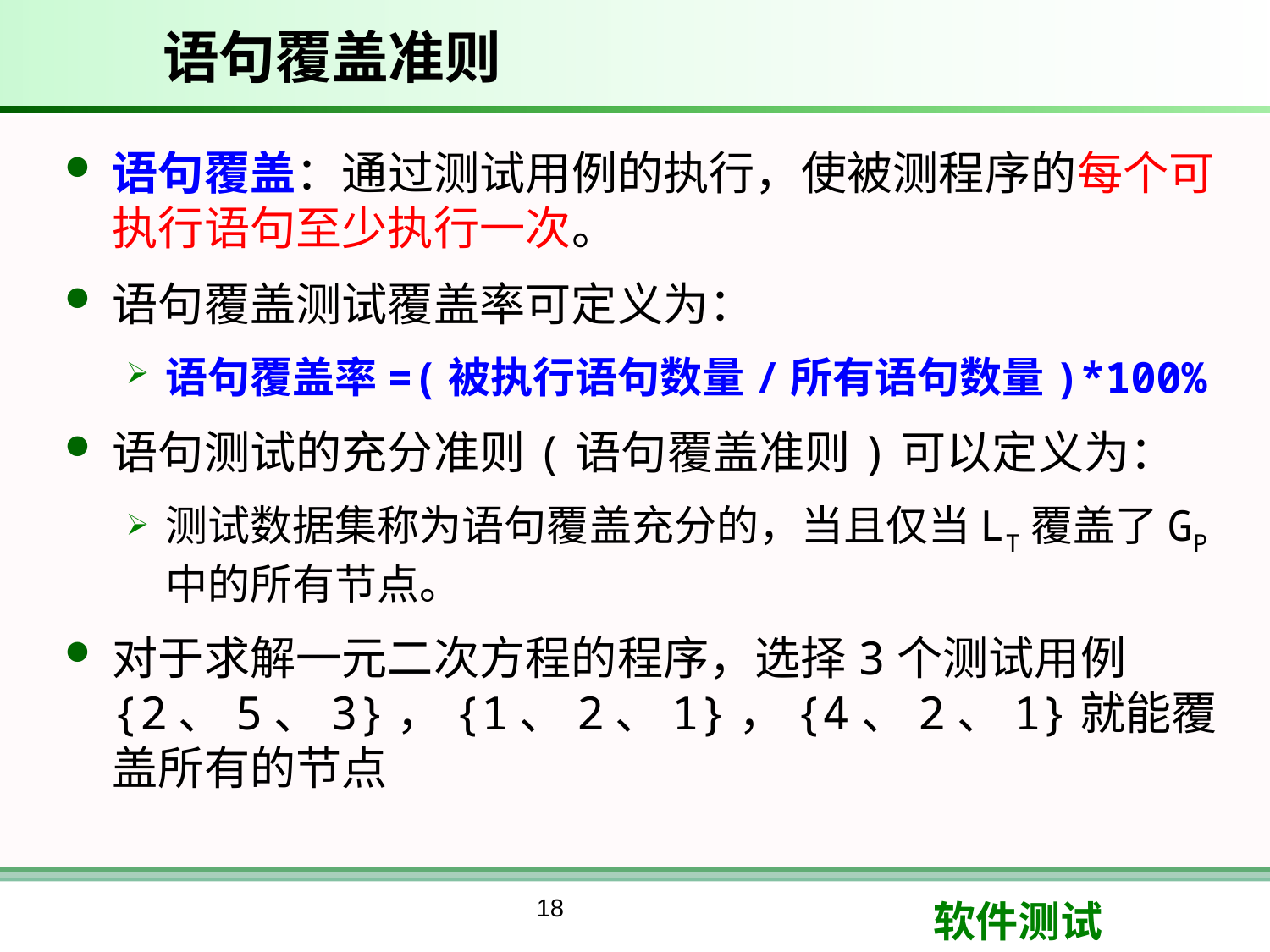

# 语句覆盖准则
语句覆盖：通过测试用例的执行，使被测程序的每个可执行语句至少执行一次。
语句覆盖测试覆盖率可定义为：
语句覆盖率=(被执行语句数量/所有语句数量)*100%
语句测试的充分准则(语句覆盖准则)可以定义为：
测试数据集称为语句覆盖充分的，当且仅当LT覆盖了GP中的所有节点。
对于求解一元二次方程的程序，选择3个测试用例{2、5、3}，{1、2、1}，{4、2、1}就能覆盖所有的节点

18